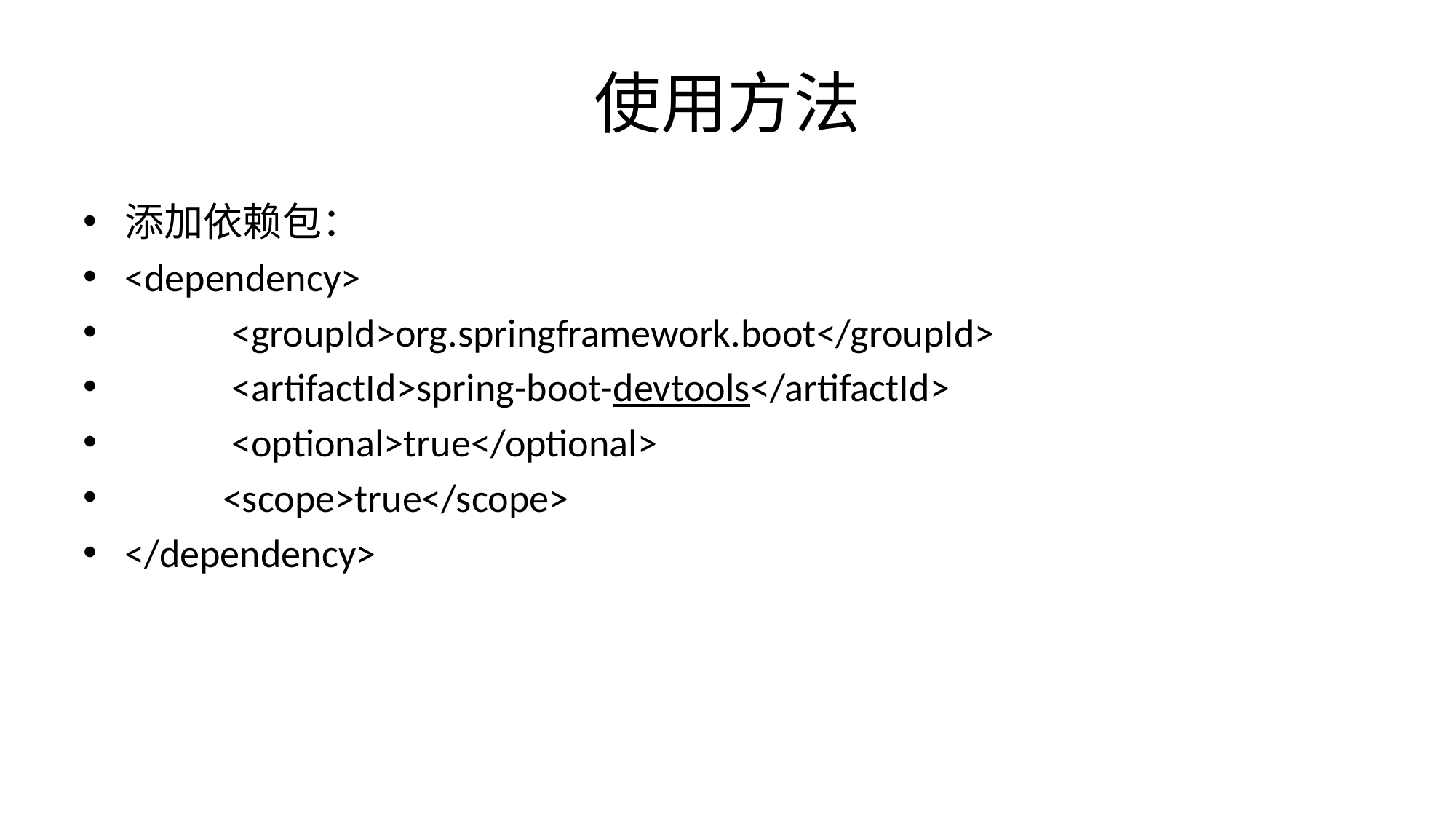

# 使用方法
添加依赖包：
<dependency>
            <groupId>org.springframework.boot</groupId>
            <artifactId>spring-boot-devtools</artifactId>
            <optional>true</optional>
           <scope>true</scope>
</dependency>